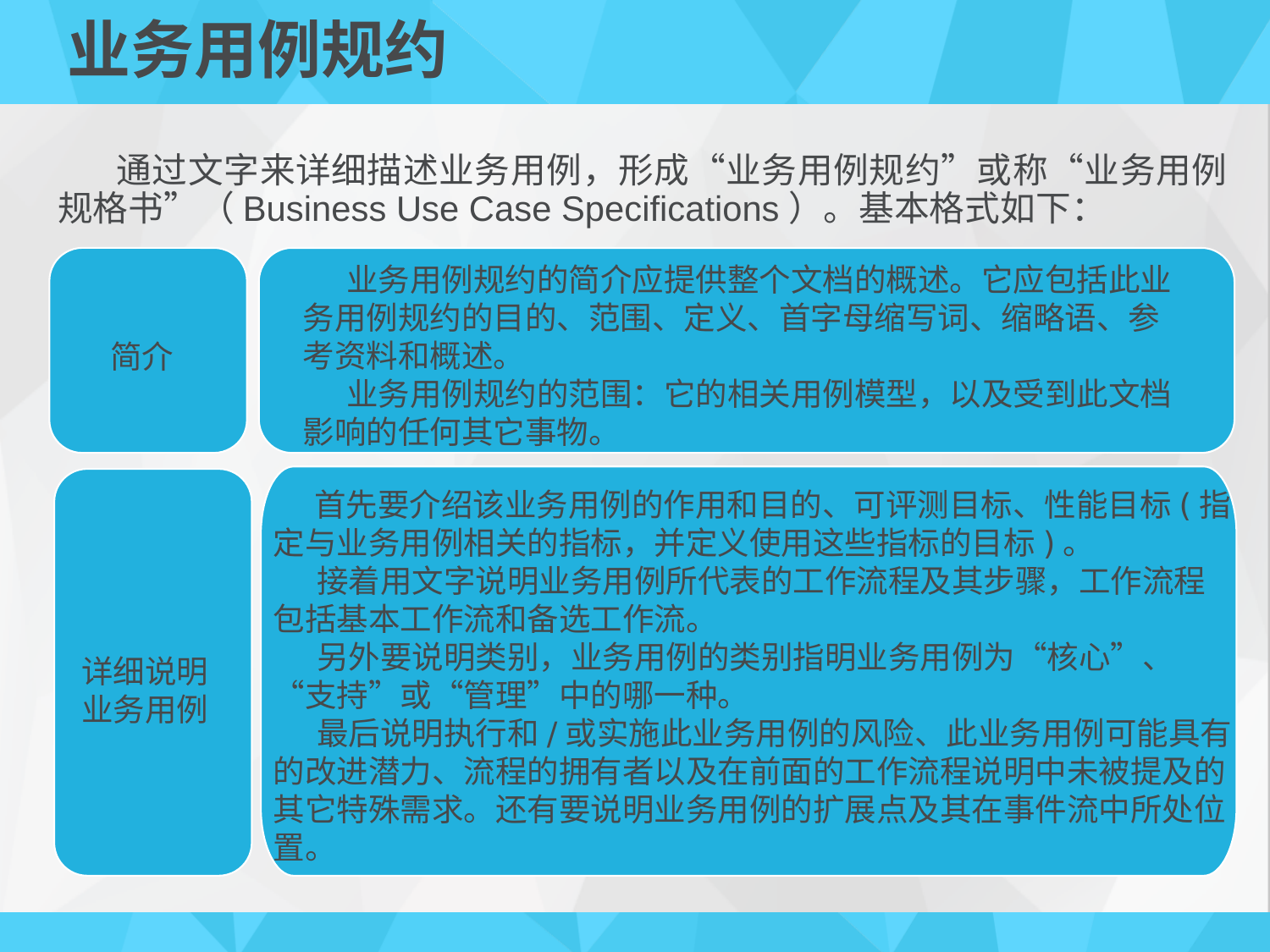

# 业务用例规约
      通过文字来详细描述业务用例，形成“业务用例规约”或称“业务用例规格书”（Business Use Case Specifications）。基本格式如下：

     业务用例规约的简介应提供整个文档的概述。它应包括此业务用例规约的目的、范围、定义、首字母缩写词、缩略语、参考资料和概述。
     业务用例规约的范围：它的相关用例模型，以及受到此文档影响的任何其它事物。
简介
     首先要介绍该业务用例的作用和目的、可评测目标、性能目标(指定与业务用例相关的指标，并定义使用这些指标的目标)。
     接着用文字说明业务用例所代表的工作流程及其步骤，工作流程包括基本工作流和备选工作流。
     另外要说明类别，业务用例的类别指明业务用例为“核心”、“支持”或“管理”中的哪一种。
     最后说明执行和/或实施此业务用例的风险、此业务用例可能具有的改进潜力、流程的拥有者以及在前面的工作流程说明中未被提及的其它特殊需求。还有要说明业务用例的扩展点及其在事件流中所处位置。
详细说明业务用例